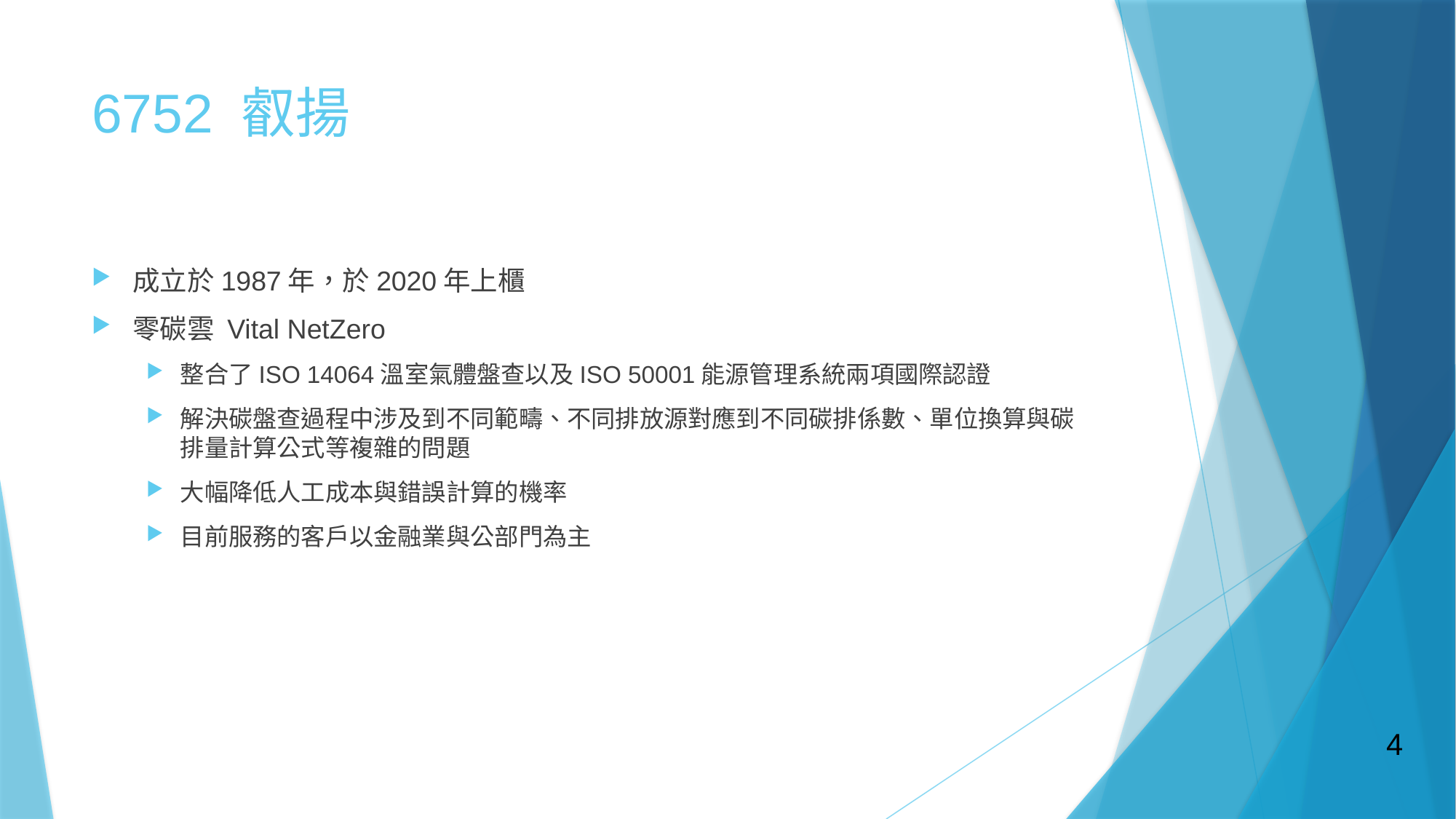

# 6752 叡揚
成立於1987年，於2020年上櫃
零碳雲 Vital NetZero
整合了ISO 14064溫室氣體盤查以及ISO 50001能源管理系統兩項國際認證
解決碳盤查過程中涉及到不同範疇、不同排放源對應到不同碳排係數、單位換算與碳排量計算公式等複雜的問題
大幅降低人工成本與錯誤計算的機率
目前服務的客戶以金融業與公部門為主

4